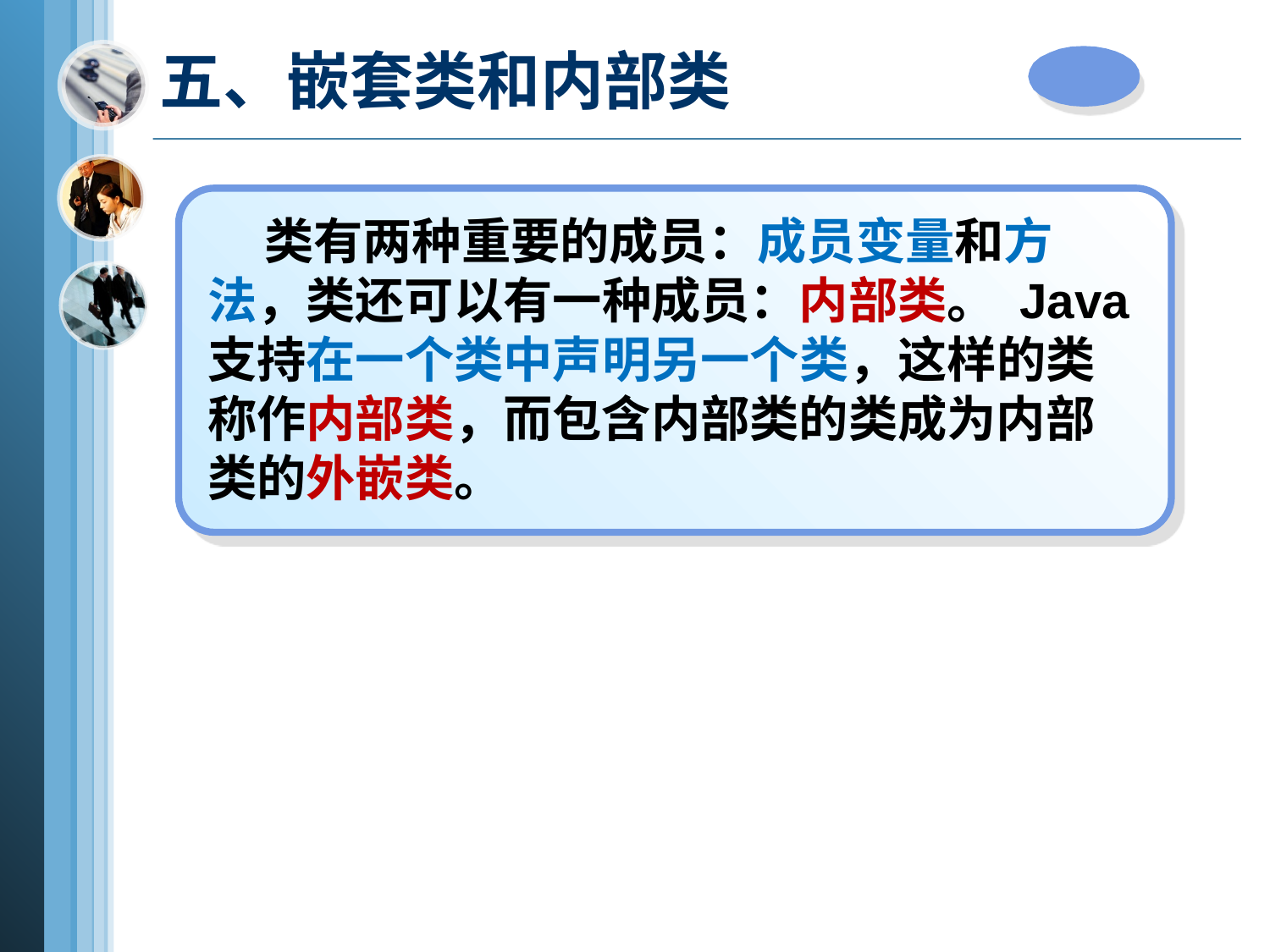

# 五、嵌套类和内部类

    类有两种重要的成员：成员变量和方法，类还可以有一种成员：内部类。 Java支持在一个类中声明另一个类，这样的类称作内部类，而包含内部类的类成为内部类的外嵌类。